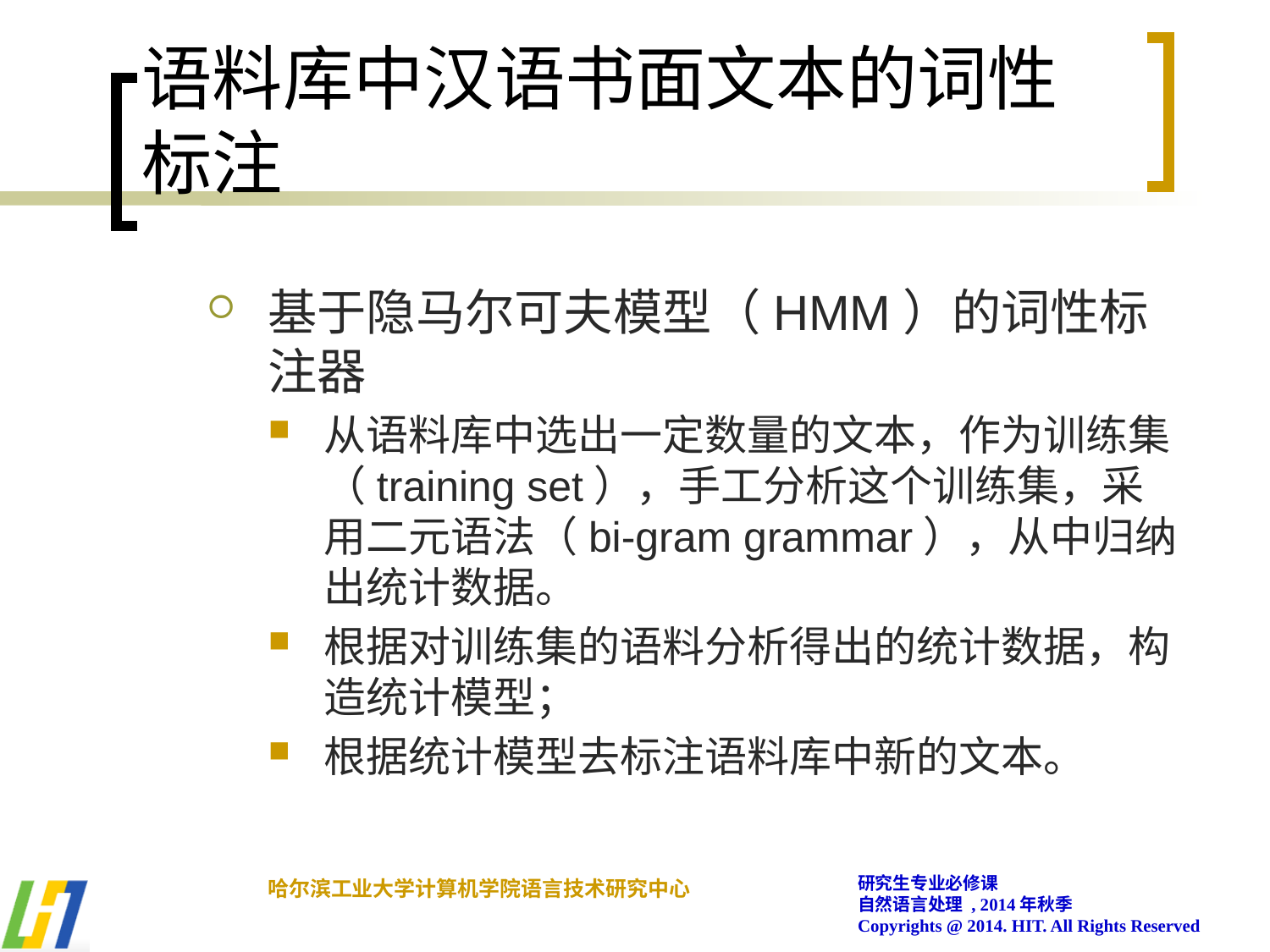

# 语料库中汉语书面文本的词性标注
基于隐马尔可夫模型（HMM）的词性标注器
从语料库中选出一定数量的文本，作为训练集（training set），手工分析这个训练集，采用二元语法（bi-gram grammar），从中归纳出统计数据。
根据对训练集的语料分析得出的统计数据，构造统计模型；
根据统计模型去标注语料库中新的文本。

研究生专业必修课
自然语言处理 , 2014年秋季
Copyrights @ 2014. HIT. All Rights Reserved
哈尔滨工业大学计算机学院语言技术研究中心